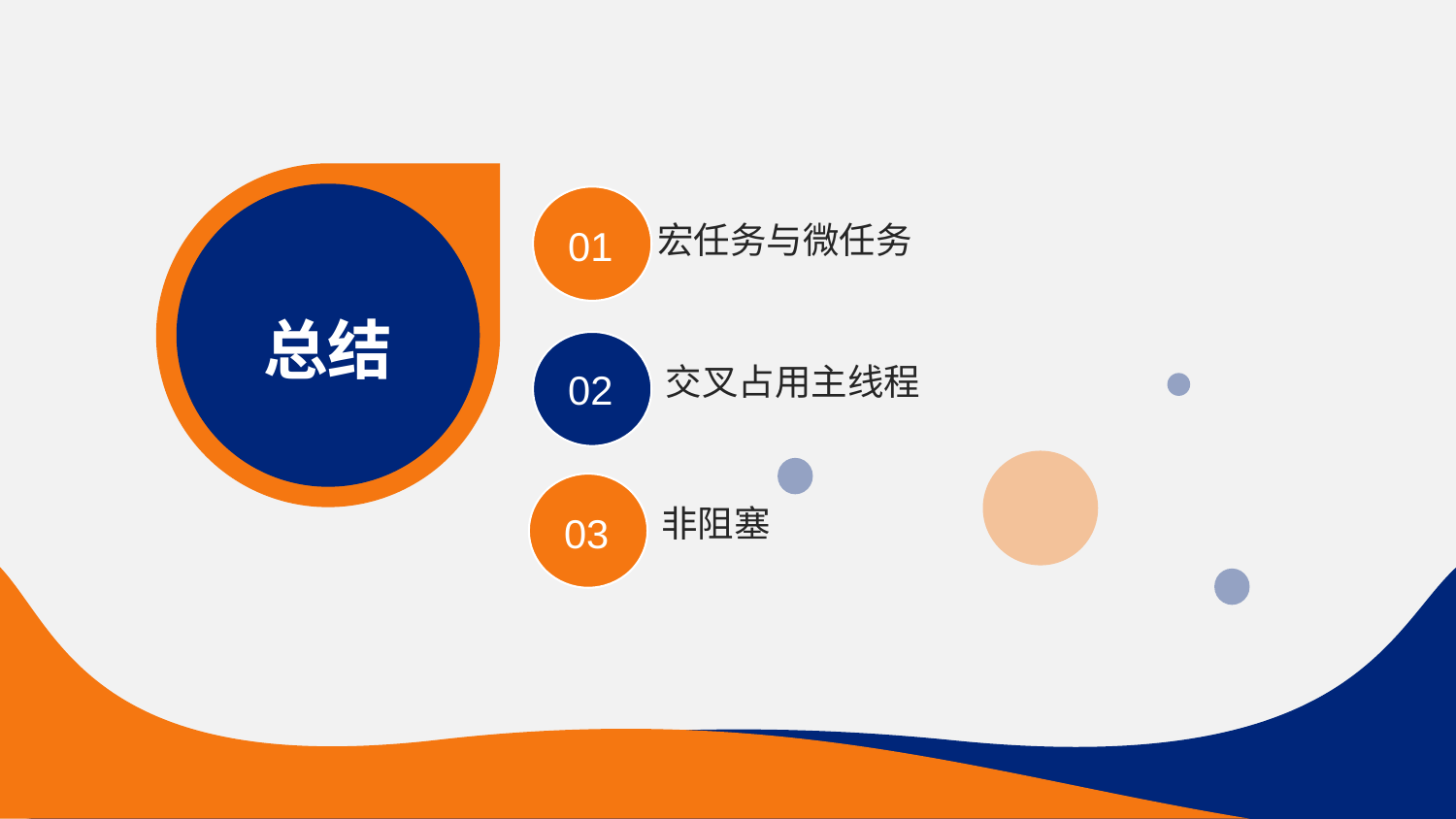

总结

01
宏任务与微任务

02
交叉占用主线程

03
非阻塞